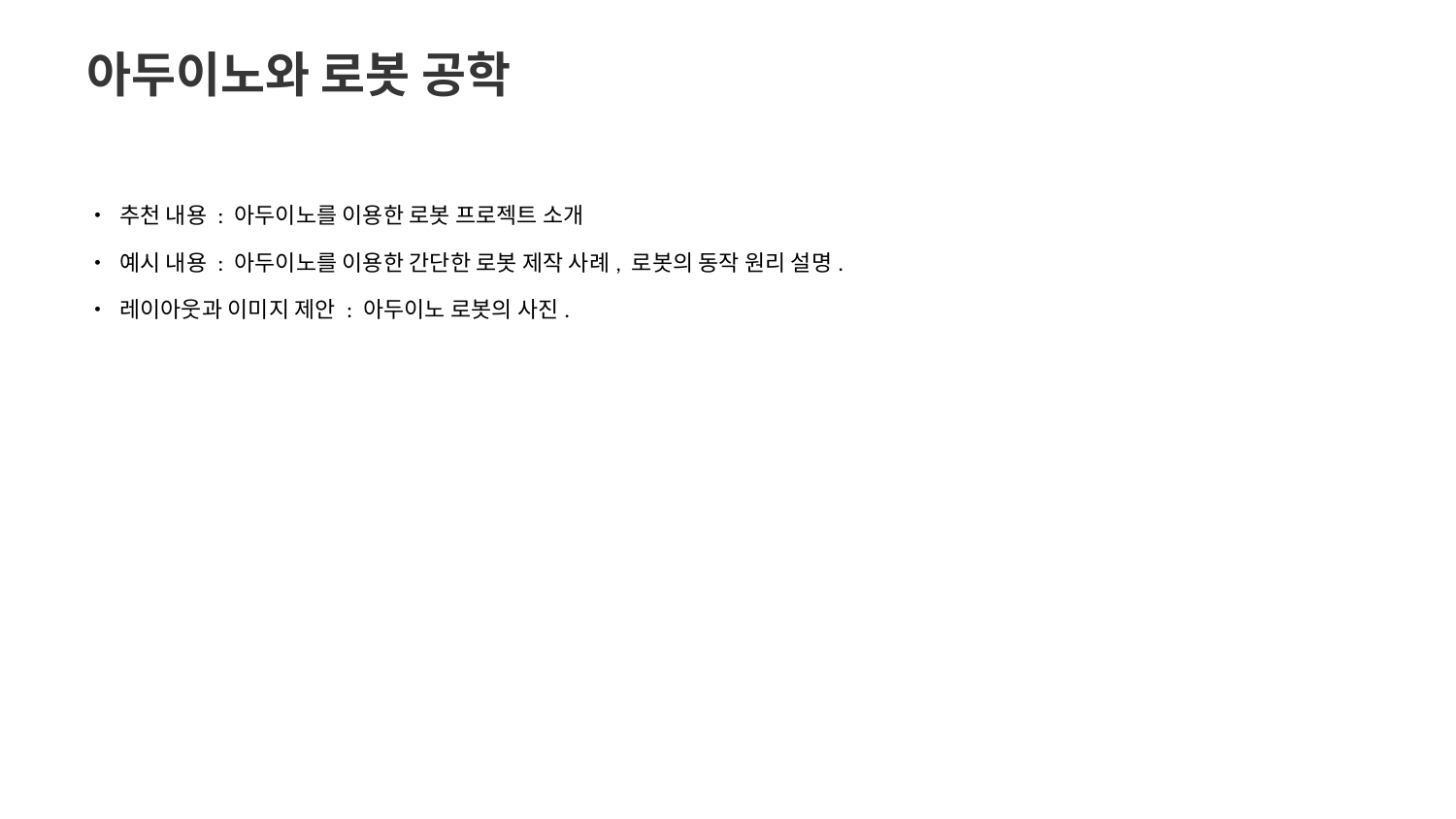

아두이노와 로봇 공학
• 추천 내용 : 아두이노를 이용한 로봇 프로젝트 소개
• 예시 내용 : 아두이노를 이용한 간단한 로봇 제작 사례, 로봇의 동작 원리 설명.
• 레이아웃과 이미지 제안 : 아두이노 로봇의 사진.